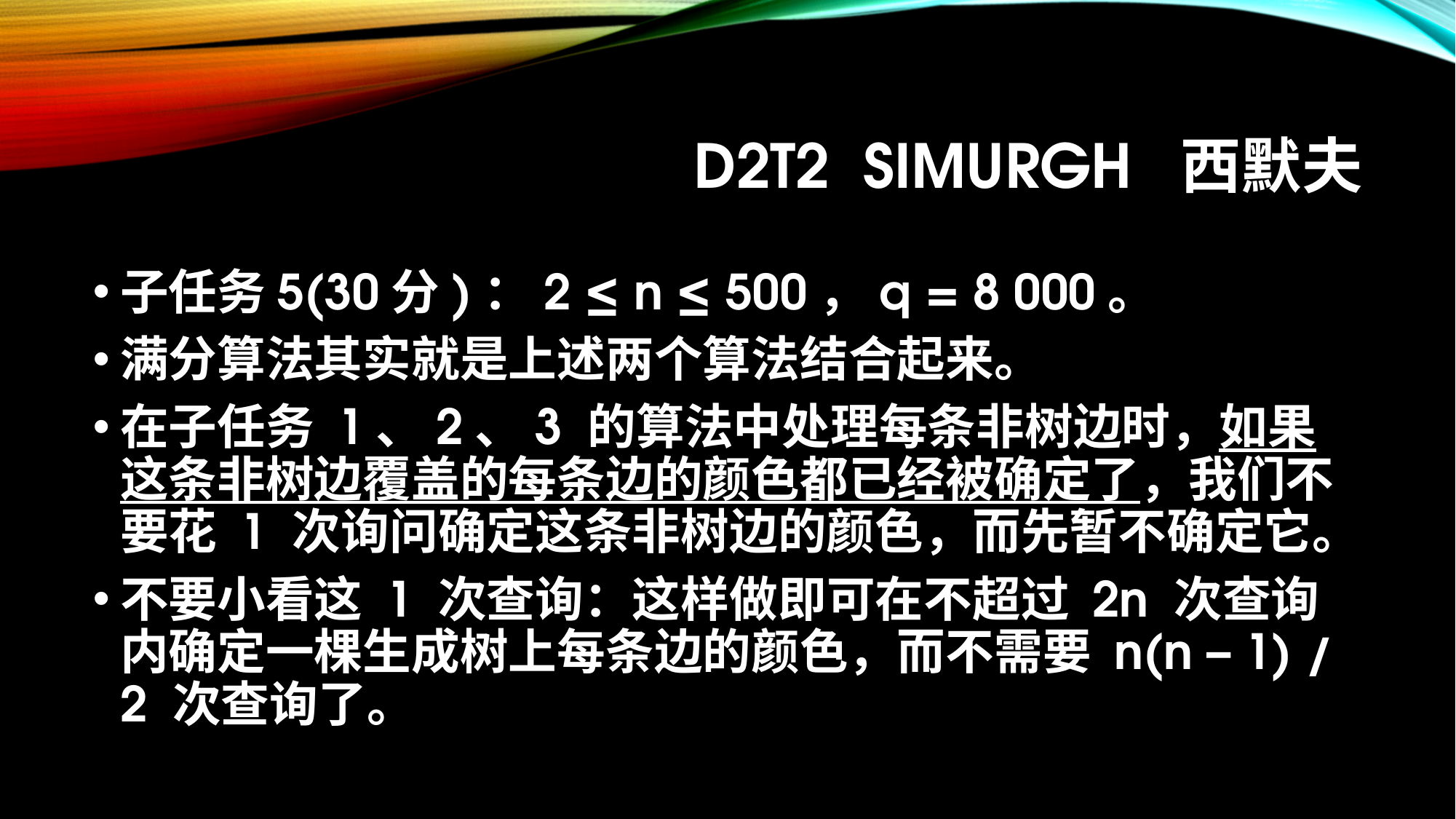

# D2T2  Simurgh  西默夫
子任务5(30分)：2 ≤ n ≤ 500，q = 8 000。
满分算法其实就是上述两个算法结合起来。
在子任务 1、2、3 的算法中处理每条非树边时，如果这条非树边覆盖的每条边的颜色都已经被确定了，我们不要花 1 次询问确定这条非树边的颜色，而先暂不确定它。
不要小看这 1 次查询：这样做即可在不超过 2n 次查询内确定一棵生成树上每条边的颜色，而不需要 n(n – 1) / 2 次查询了。